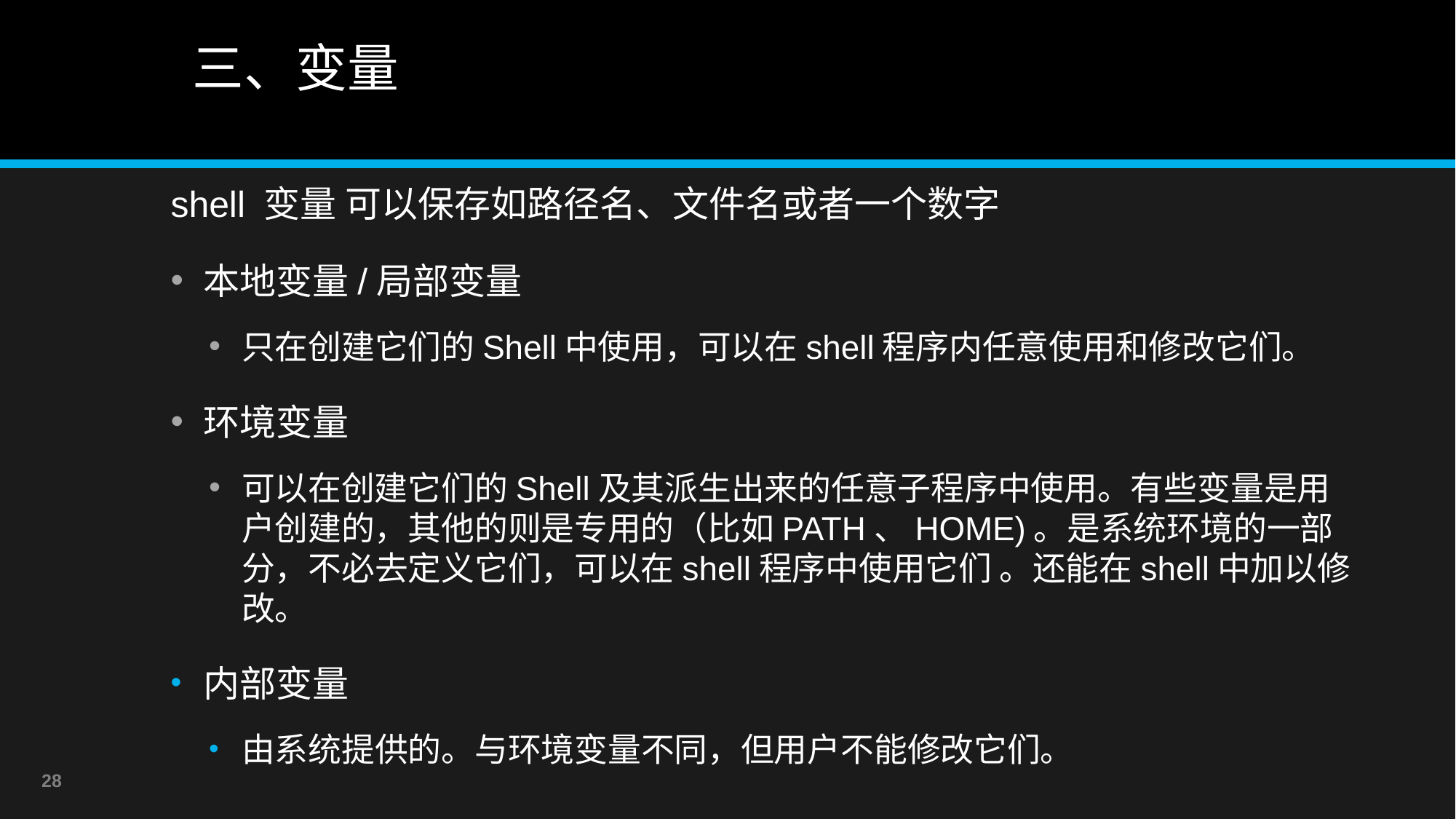

# 三、变量
shell 变量 可以保存如路径名、文件名或者一个数字
本地变量/局部变量
只在创建它们的Shell中使用，可以在shell程序内任意使用和修改它们。
环境变量
可以在创建它们的Shell及其派生出来的任意子程序中使用。有些变量是用户创建的，其他的则是专用的（比如PATH、HOME)。是系统环境的一部分，不必去定义它们，可以在shell程序中使用它们 。还能在shell中加以修改。
内部变量
由系统提供的。与环境变量不同，但用户不能修改它们。

28